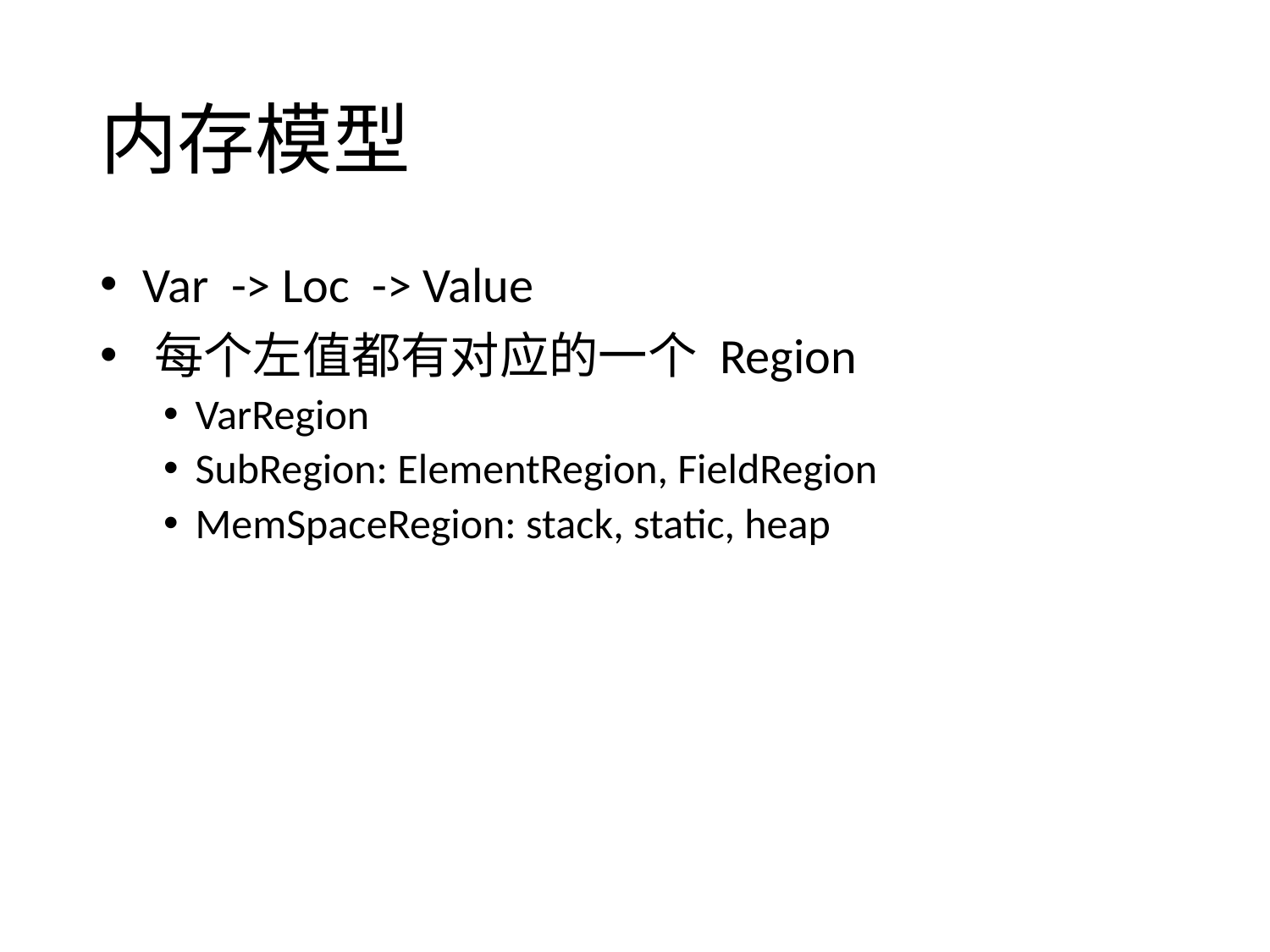

# 内存模型
 Var  -> Loc  -> Value
 每个左值都有对应的一个 Region
VarRegion
SubRegion: ElementRegion, FieldRegion
MemSpaceRegion: stack, static, heap